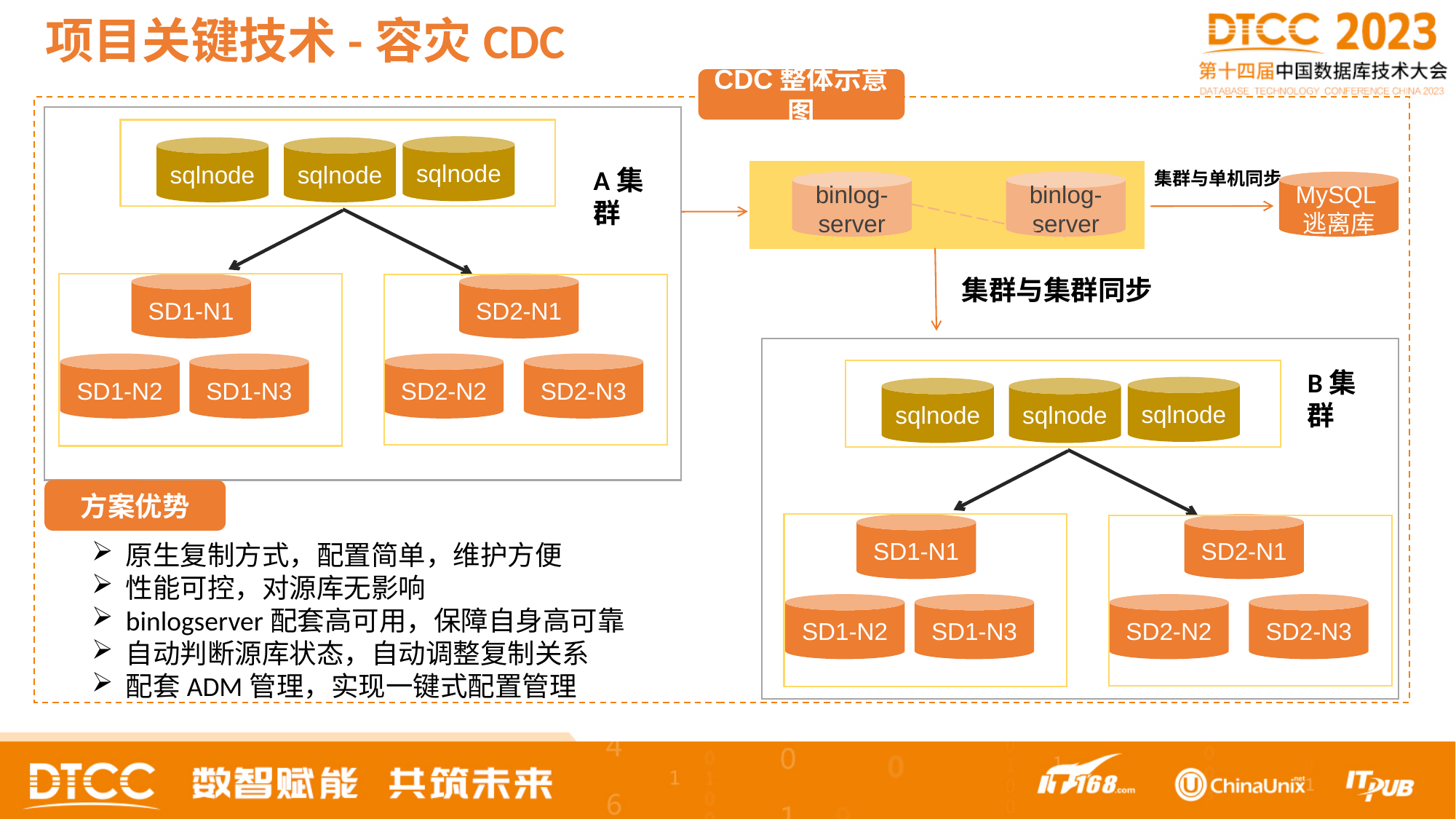

# 项目关键技术-容灾CDC
CDC整体示意图

sqlnode
sqlnode
sqlnode
A集群

集群与单机同步
binlog-server
binlog-server
MySQL逃离库
集群与集群同步
SD1-N1
SD2-N1

SD1-N2
SD1-N3
SD2-N2
SD2-N3

B集群
sqlnode
sqlnode
sqlnode
方案优势
SD1-N1
SD2-N1

原生复制方式，配置简单，维护方便
性能可控，对源库无影响
binlogserver配套高可用，保障自身高可靠
自动判断源库状态，自动调整复制关系
配套ADM管理，实现一键式配置管理
SD1-N2
SD1-N3
SD2-N2
SD2-N3